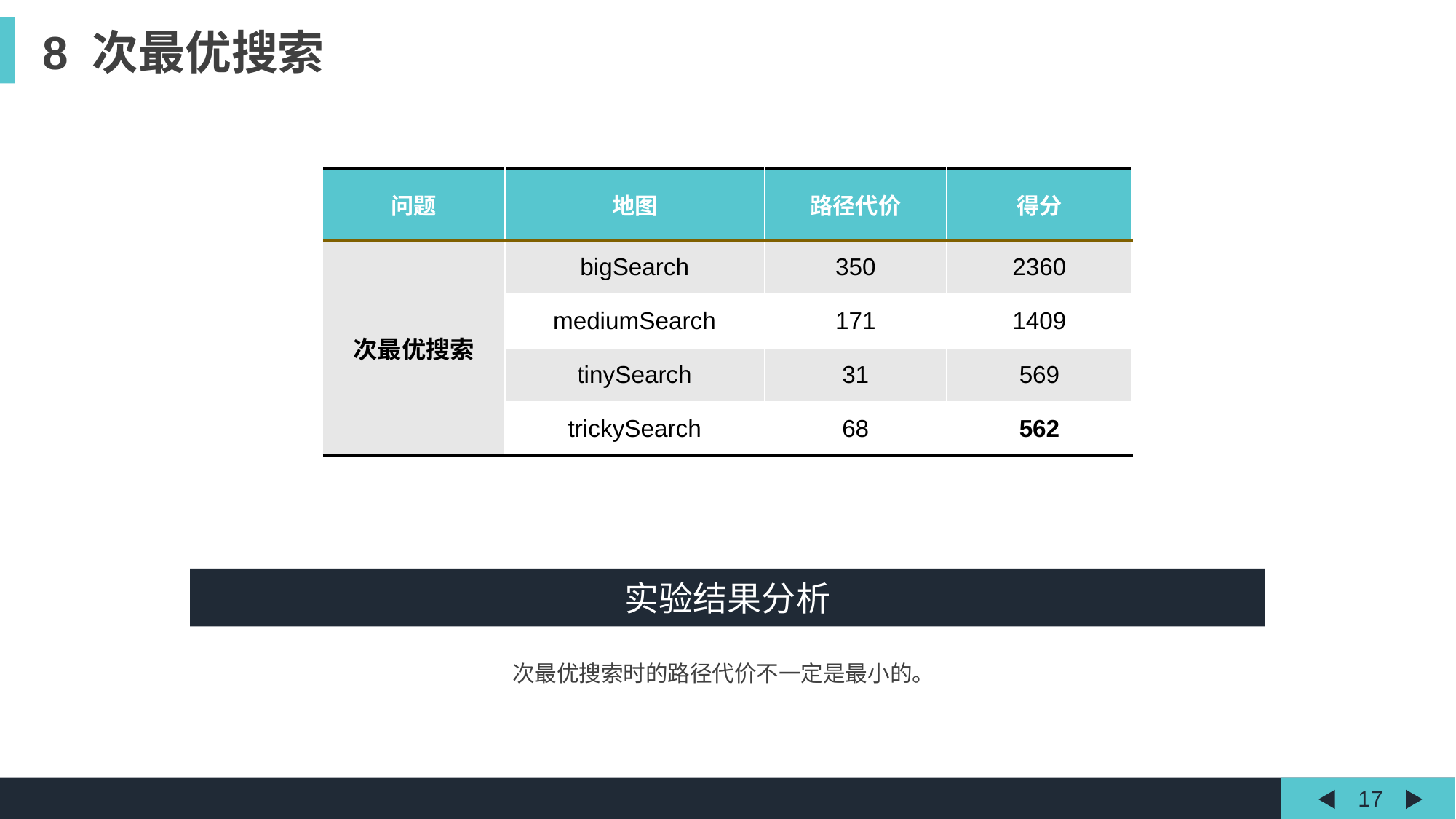

8 次最优搜索
| 问题 | 地图 | 路径代价 | 得分 |
| --- | --- | --- | --- |
| 次最优搜索 | bigSearch | 350 | 2360 |
|  | mediumSearch | 171 | 1409 |
|  | tinySearch | 31 | 569 |
|  | trickySearch | 68 | 562 |
实验结果分析
次最优搜索时的路径代价不一定是最小的。